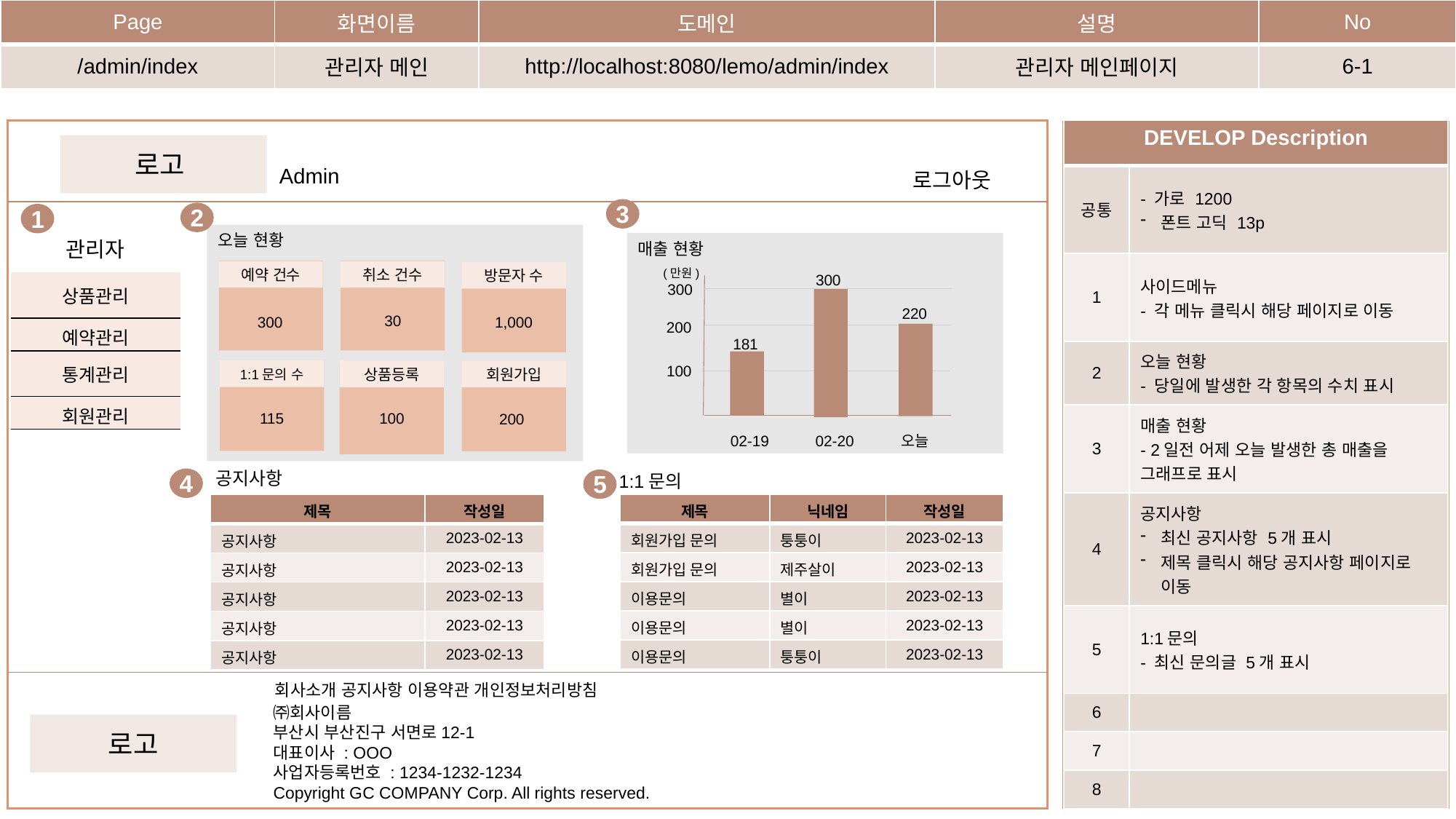

| Page | 화면이름 | 도메인 | 설명 | No |
| --- | --- | --- | --- | --- |
| /admin/index | 관리자 메인 | http://localhost:8080/lemo/admin/index | 관리자 메인페이지 | 6-1 |
| DEVELOP Description |  |
| --- | --- |
| 공통 | - 가로 1200 폰트 고딕 13p |
| 1 | 사이드메뉴 - 각 메뉴 클릭시 해당 페이지로 이동 |
| 2 | 오늘 현황 - 당일에 발생한 각 항목의 수치 표시 |
| 3 | 매출 현황 - 2일전 어제 오늘 발생한 총 매출을 그래프로 표시 |
| 4 | 공지사항 최신 공지사항 5개 표시 제목 클릭시 해당 공지사항 페이지로 이동 |
| 5 | 1:1문의 - 최신 문의글 5개 표시 |
| 6 |  |
| 7 |  |
| 8 |  |

로고
Admin
로그아웃
3
2
1

오늘 현황
관리자
매출 현황

(만원)

예약 건수
취소 건수
방문자 수

300
| 상품관리 |
| --- |
| 예약관리 |
| 통계관리 |
| 회원관리 |
300

30
1,000
300
220
200

181

100
1:1문의 수
상품등록
회원가입

115
100
200
02-19
02-20
오늘
공지사항
4
5
1:1문의

| 제목 | 닉네임 | 작성일 |
| --- | --- | --- |
| 회원가입 문의 | 퉁퉁이 | 2023-02-13 |
| 회원가입 문의 | 제주살이 | 2023-02-13 |
| 이용문의 | 별이 | 2023-02-13 |
| 이용문의 | 별이 | 2023-02-13 |
| 이용문의 | 퉁퉁이 | 2023-02-13 |
| 제목 | 작성일 |
| --- | --- |
| 공지사항 | 2023-02-13 |
| 공지사항 | 2023-02-13 |
| 공지사항 | 2023-02-13 |
| 공지사항 | 2023-02-13 |
| 공지사항 | 2023-02-13 |
회사소개 공지사항 이용약관 개인정보처리방침

로고
㈜회사이름
부산시 부산진구 서면로12-1
대표이사 : OOO
사업자등록번호 : 1234-1232-1234
Copyright GC COMPANY Corp. All rights reserved.